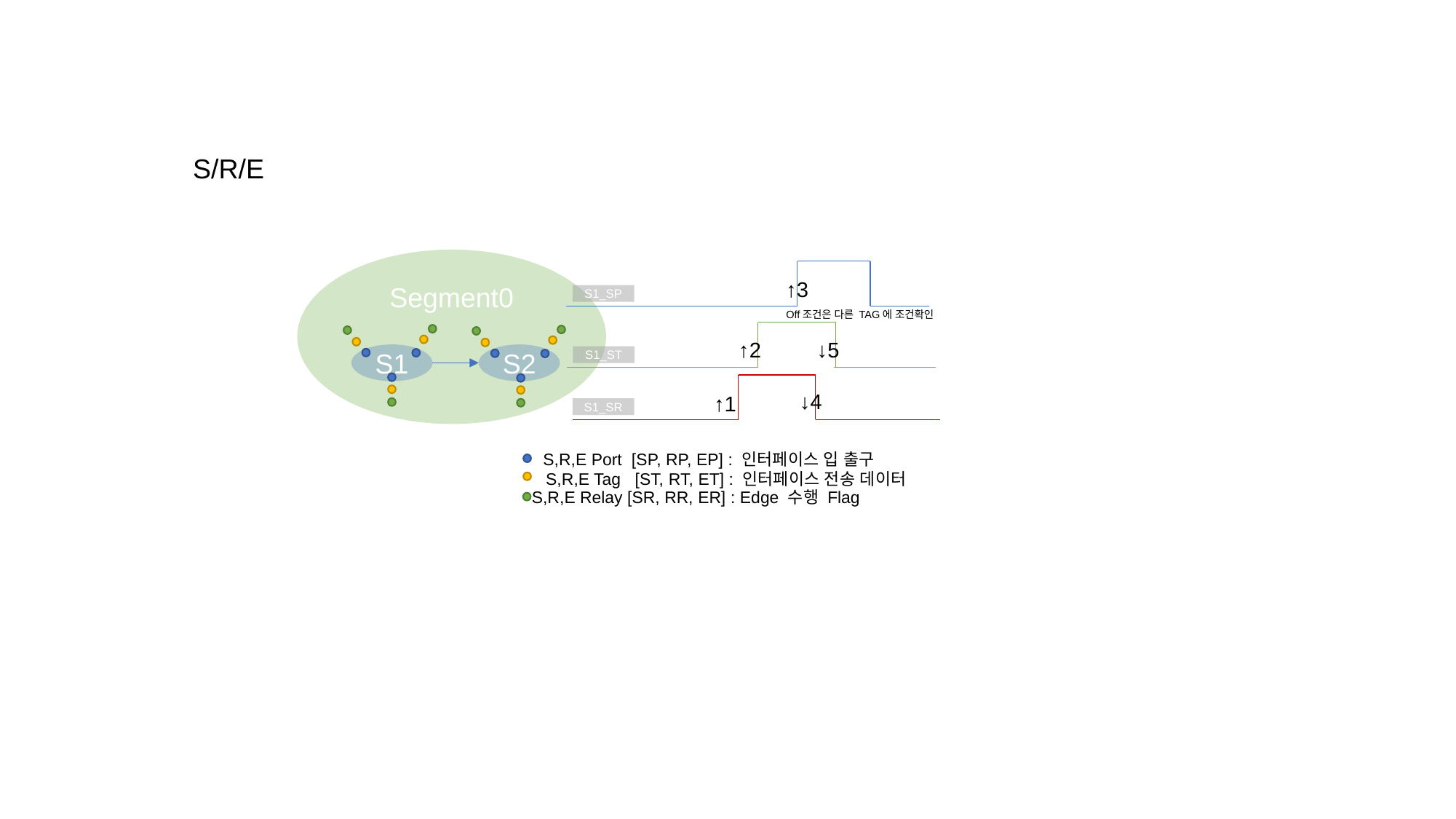

S/R/E
Segment0

↑3
S1_SP
Off조건은 다른 TAG에 조건확인

↓5
↑2

S1
S2
S1_ST

↓4
↑1

S1_SR

S,R,E Port  [SP, RP, EP] : 인터페이스 입 출구

S,R,E Tag   [ST, RT, ET] : 인터페이스 전송 데이터

S,R,E Relay [SR, RR, ER] : Edge 수행 Flag